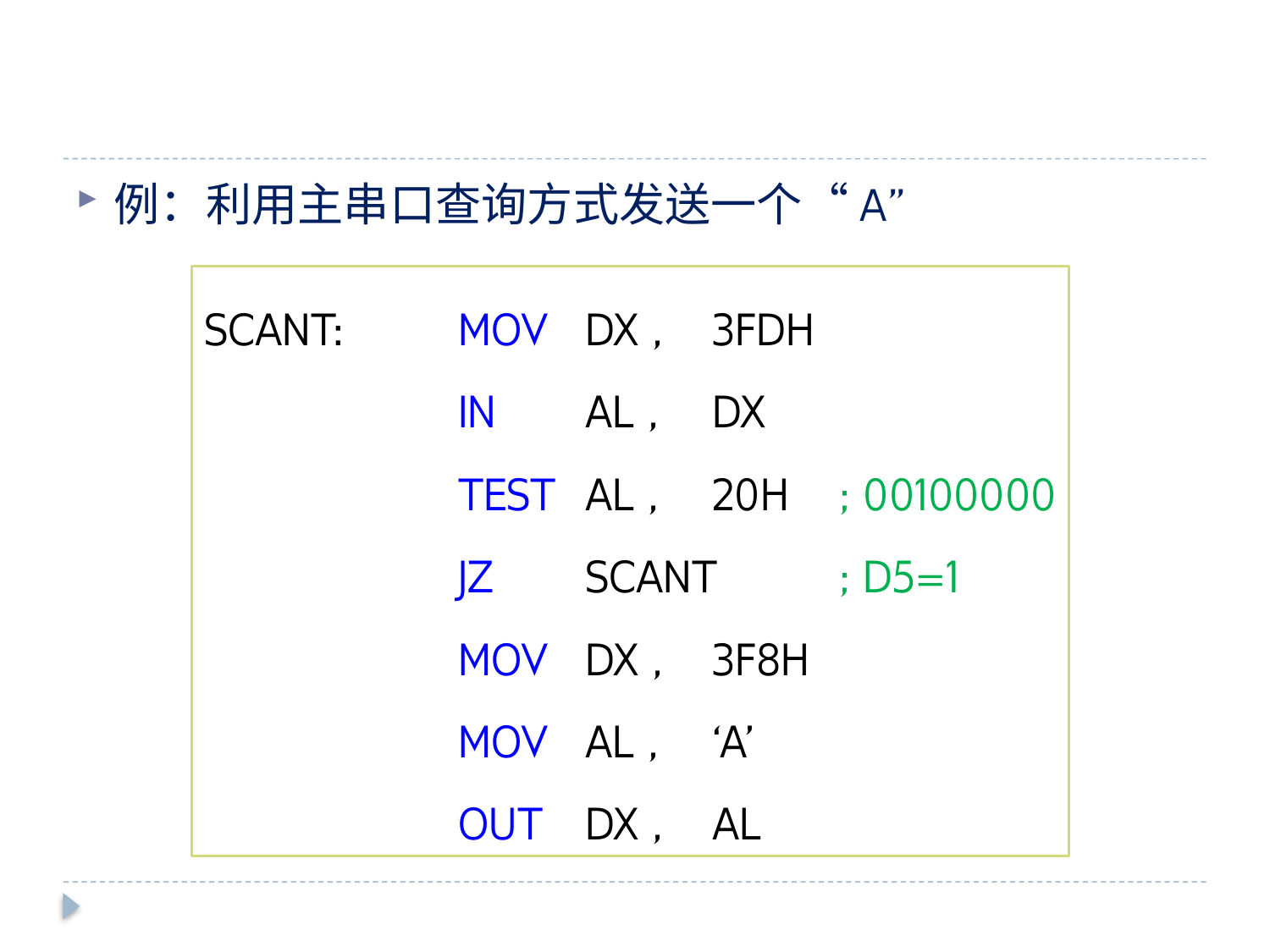

例：利用主串口查询方式发送一个“A”
SCANT:	MOV	DX ,	3FDH
		IN	AL ,	DX
		TEST	AL ,	20H	; 00100000
		JZ	SCANT	; D5=1
		MOV	DX ,	3F8H
		MOV	AL ,	‘A’
		OUT	DX ,	AL